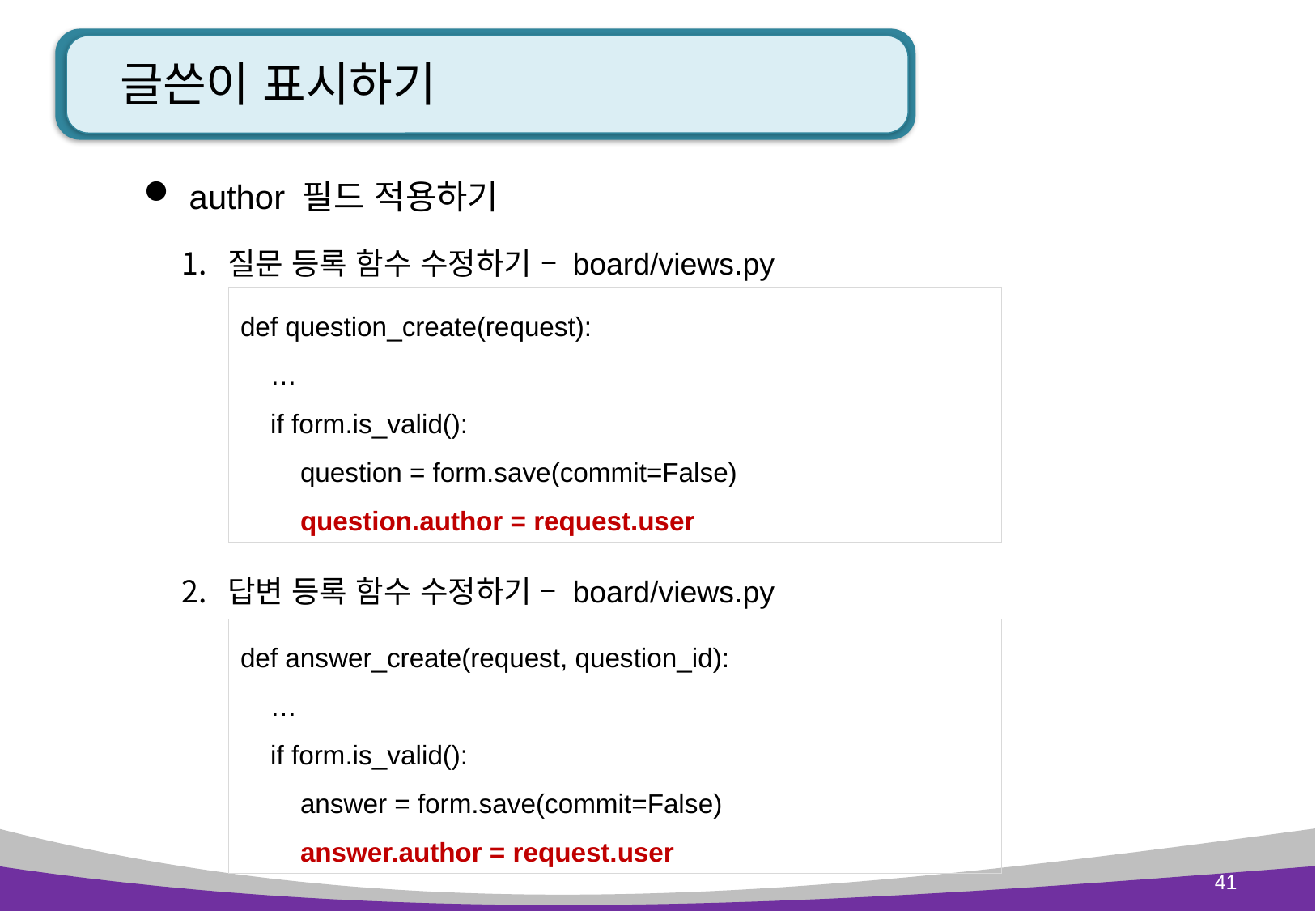

# 글쓴이 표시하기
author 필드 적용하기
질문 등록 함수 수정하기 – board/views.py

답변 등록 함수 수정하기 – board/views.py
def question_create(request):
    …
    if form.is_valid():
        question = form.save(commit=False)
        question.author = request.user
def answer_create(request, question_id):
    …
    if form.is_valid():
        answer = form.save(commit=False)
        answer.author = request.user
41